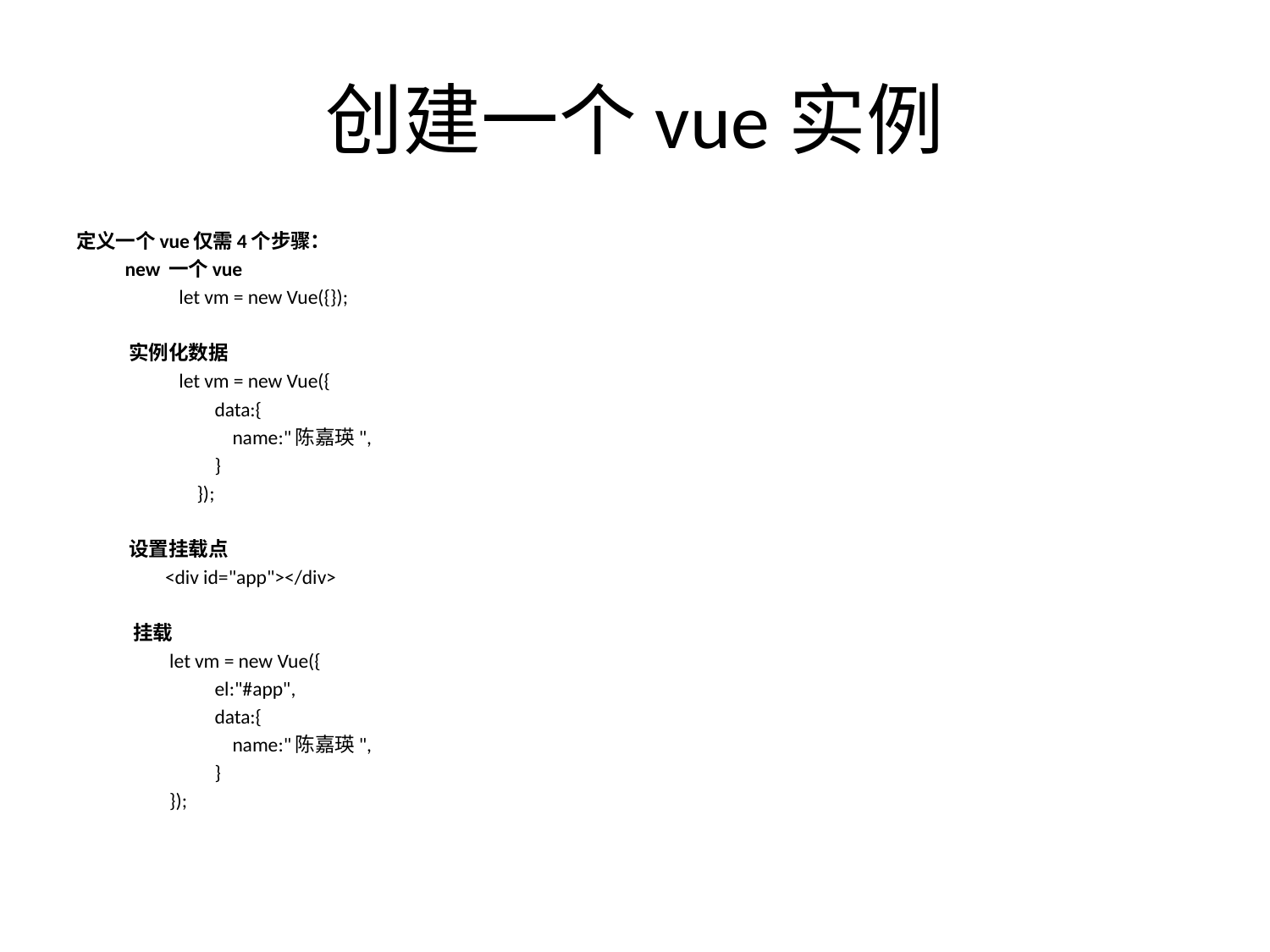

# 创建一个vue实例
定义一个vue仅需4个步骤：
           new 一个vue
	let vm = new Vue({});

           实例化数据
	let vm = new Vue({
	        data:{
	            name:"陈嘉瑛",
	        }
	    });

           设置挂载点
                    <div id="app"></div>

            挂载
                     let vm = new Vue({
	        el:"#app",
	        data:{
	            name:"陈嘉瑛",
	        }
                     });